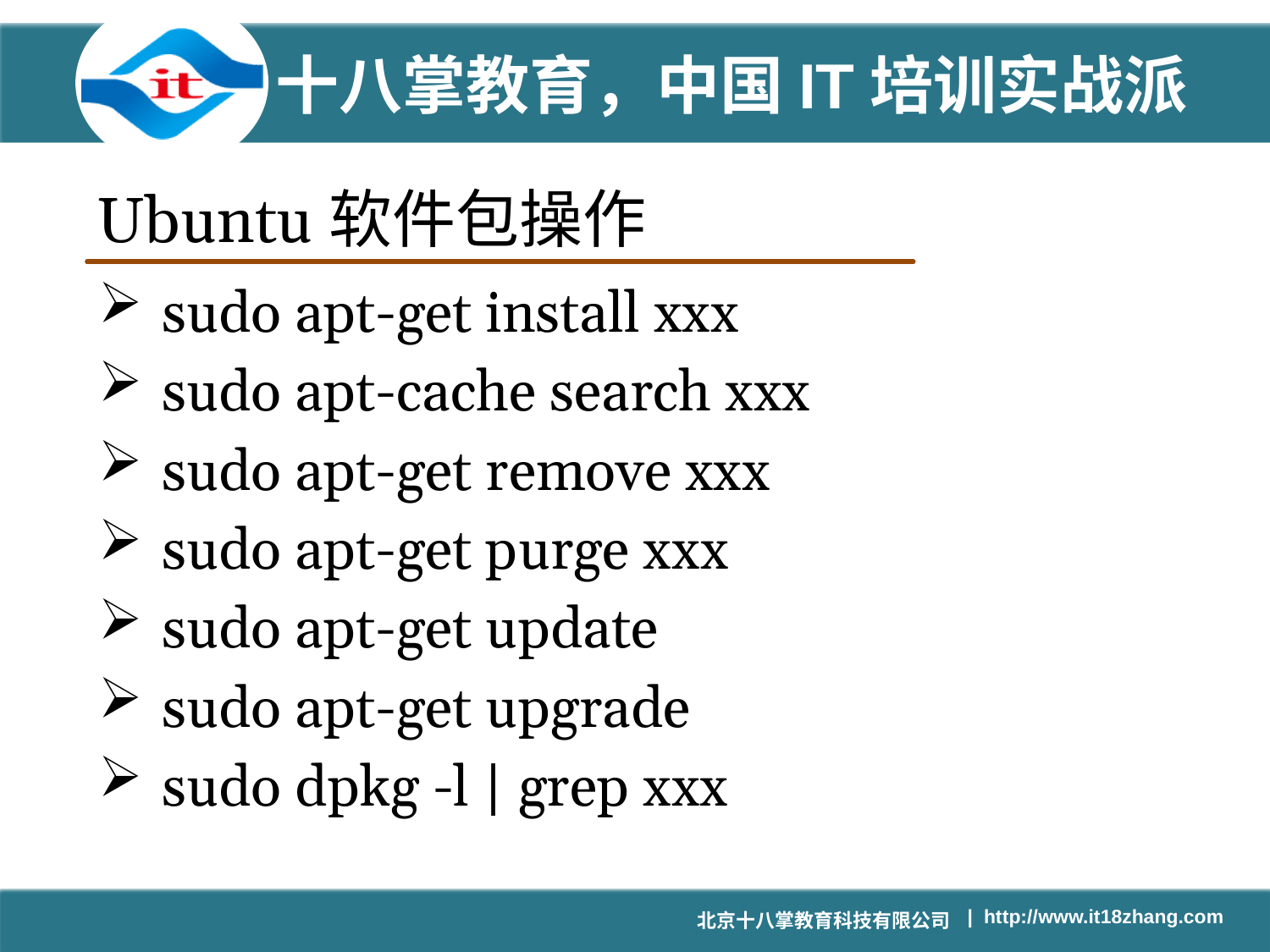

# Ubuntu软件包操作
sudo apt-get install xxx
sudo apt-cache search xxx
sudo apt-get remove xxx
sudo apt-get purge xxx
sudo apt-get update
sudo apt-get upgrade
sudo dpkg -l | grep xxx